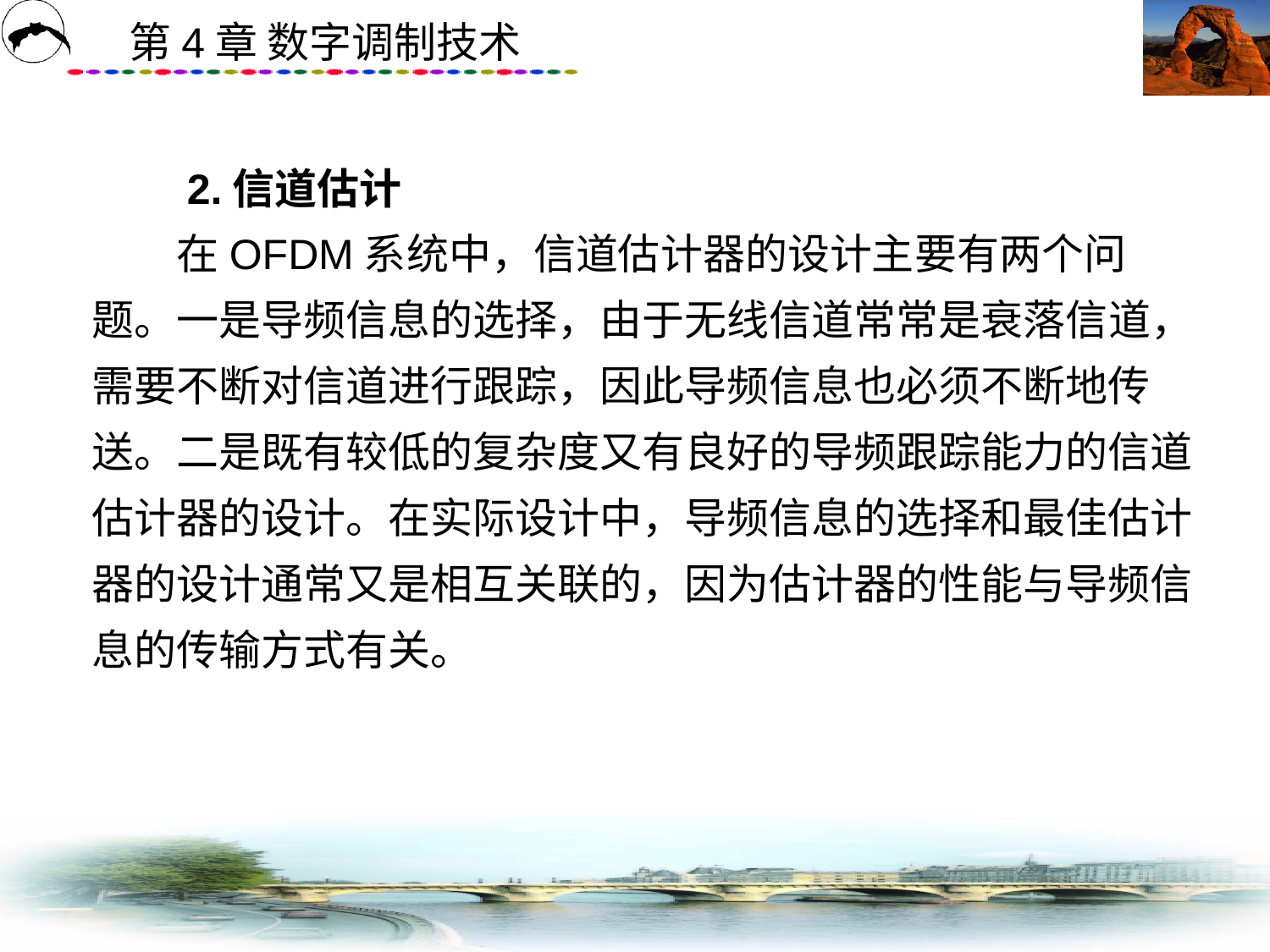

# 2.信道估计 　　在OFDM系统中，信道估计器的设计主要有两个问题。一是导频信息的选择，由于无线信道常常是衰落信道，需要不断对信道进行跟踪，因此导频信息也必须不断地传送。二是既有较低的复杂度又有良好的导频跟踪能力的信道估计器的设计。在实际设计中，导频信息的选择和最佳估计器的设计通常又是相互关联的，因为估计器的性能与导频信息的传输方式有关。